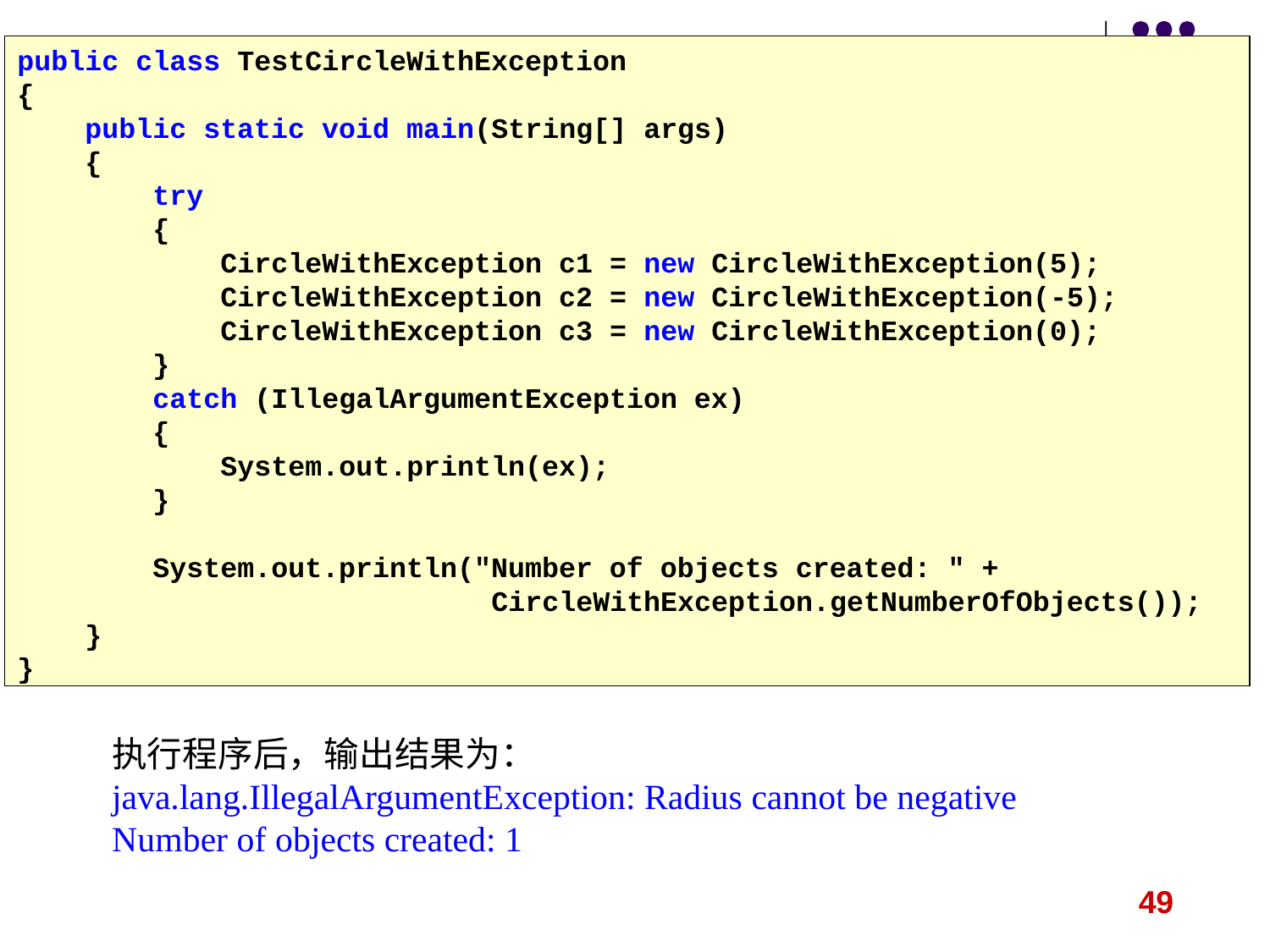

public class TestCircleWithException
{
    public static void main(String[] args)
    {
        try
        {
            CircleWithException c1 = new CircleWithException(5);
            CircleWithException c2 = new CircleWithException(-5);
            CircleWithException c3 = new CircleWithException(0);
        }
        catch (IllegalArgumentException ex)
        {
            System.out.println(ex);
        }

        System.out.println("Number of objects created: " +
                            CircleWithException.getNumberOfObjects());
    }
}
执行程序后，输出结果为：
java.lang.IllegalArgumentException: Radius cannot be negative
Number of objects created: 1